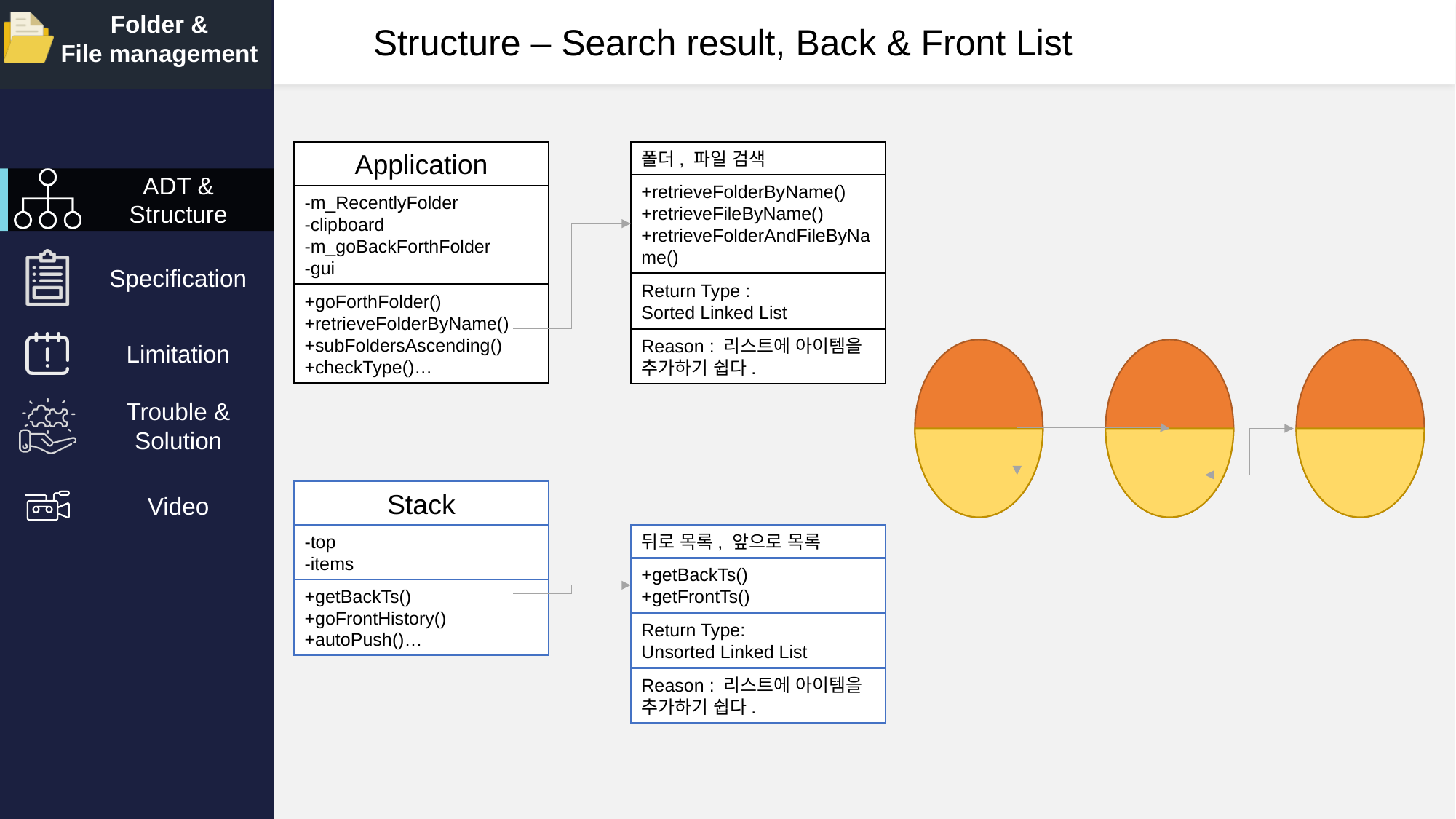

Structure – Search result, Back & Front List
Application
-m_RecentlyFolder
-clipboard
-m_goBackForthFolder
-gui
+goForthFolder()
+retrieveFolderByName()
+subFoldersAscending()
+checkType()…
폴더, 파일 검색
+retrieveFolderByName()
+retrieveFileByName()
+retrieveFolderAndFileByName()
Return Type :
Sorted Linked List
Reason : 리스트에 아이템을 추가하기 쉽다.

Stack
-top
-items
+getBackTs()
+goFrontHistory()
+autoPush()…
뒤로 목록, 앞으로 목록
+getBackTs()
+getFrontTs()
Return Type:
Unsorted Linked List
Reason : 리스트에 아이템을 추가하기 쉽다.